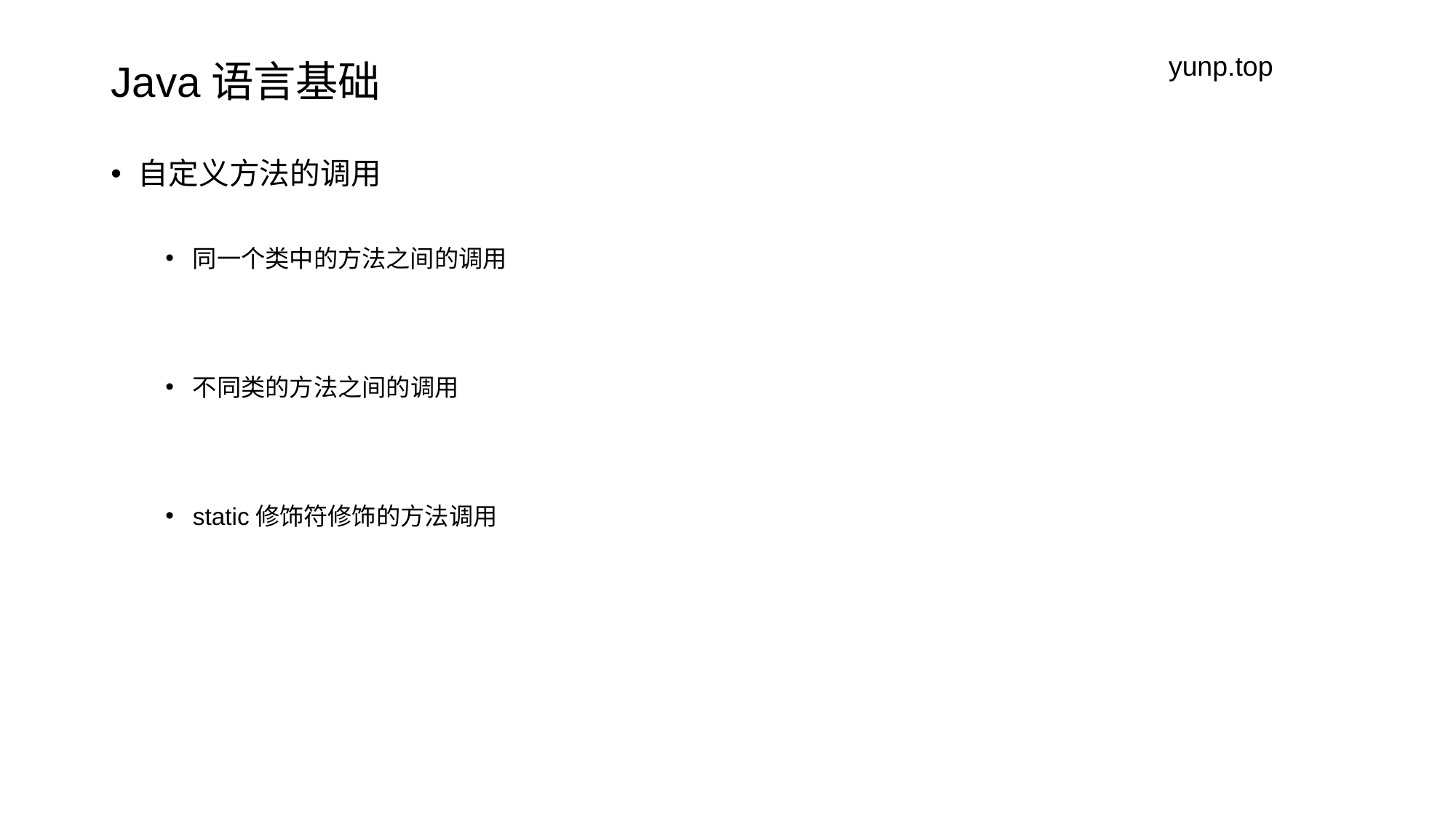

# Java语言基础
yunp.top
自定义方法的调用

同一个类中的方法之间的调用

不同类的方法之间的调用

static修饰符修饰的方法调用